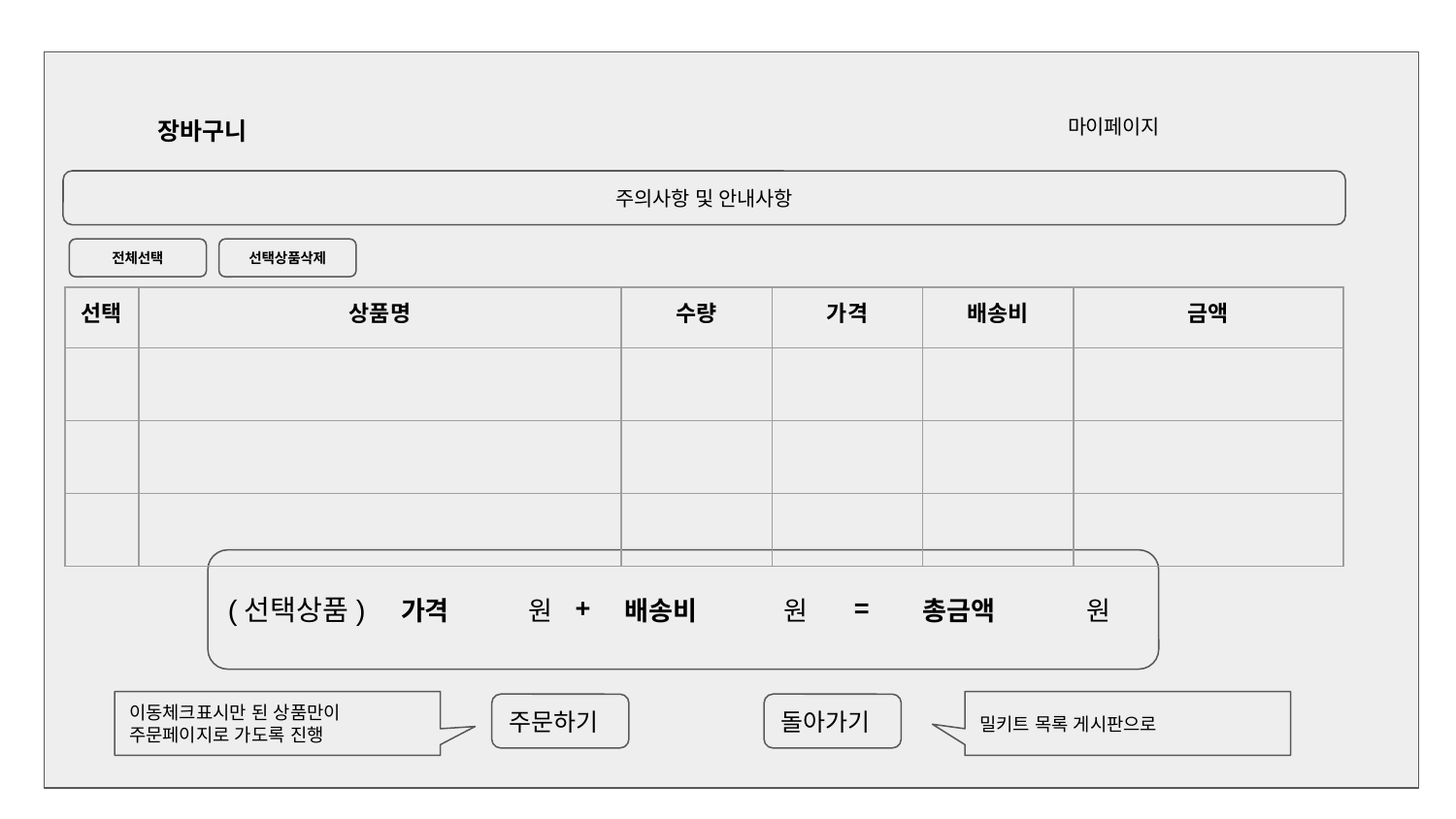

마이페이지
장바구니
주의사항 및 안내사항
전체선택
선택상품삭제
| 선택 | 상품명 | 수량 | 가격 | 배송비 | 금액 |
| --- | --- | --- | --- | --- | --- |
|  |  |  |  |  |  |
|  |  |  |  |  |  |
|  |  |  |  |  |  |
(선택상품)
+
=
가격
원
배송비
원
총금액
원
이동체크표시만 된 상품만이 주문페이지로 가도록 진행
밀키트 목록 게시판으로
주문하기
돌아가기